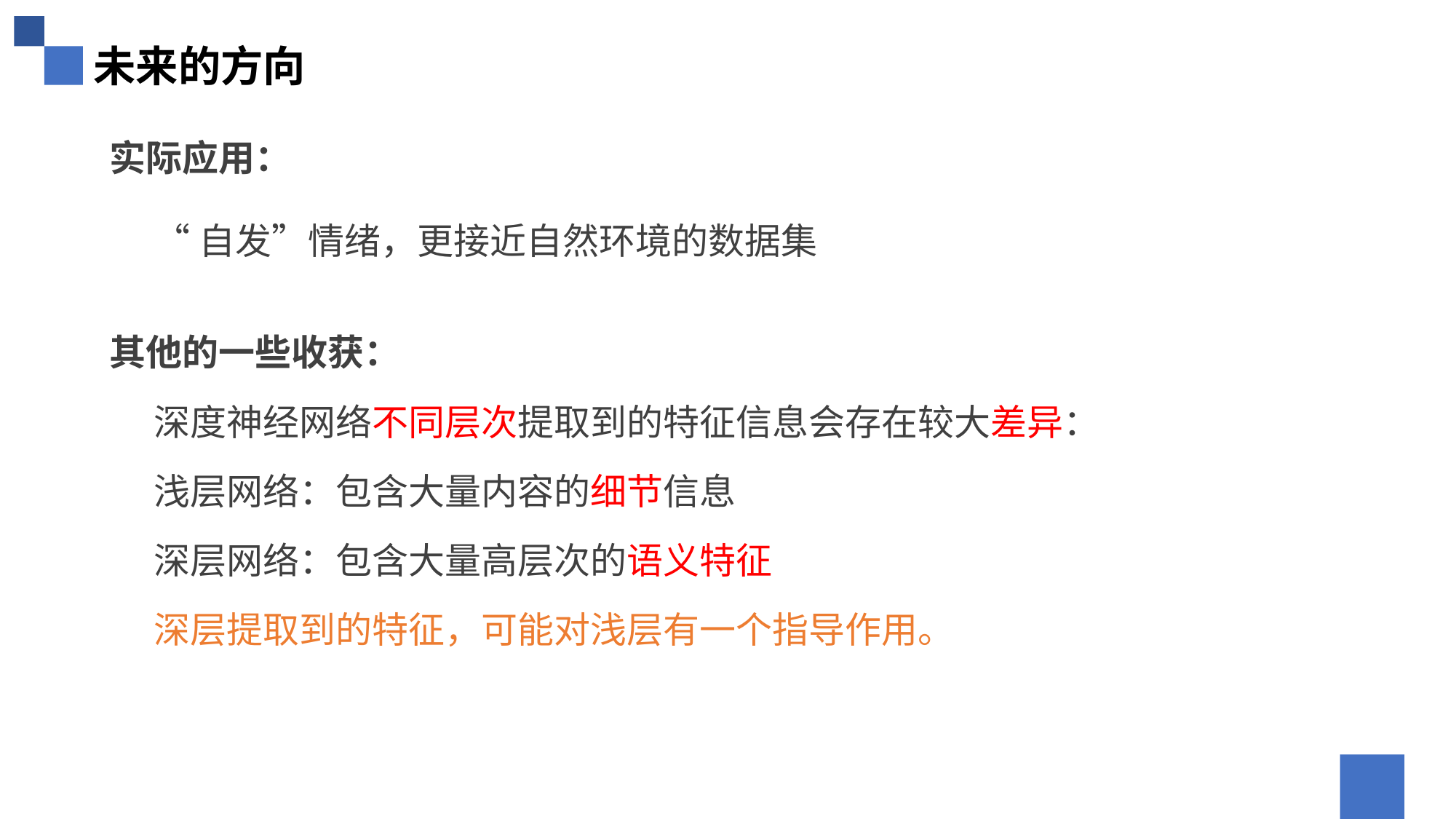

未来的方向
实际应用：
“自发”情绪，更接近自然环境的数据集
其他的一些收获：
深度神经网络不同层次提取到的特征信息会存在较大差异：
浅层网络：包含大量内容的细节信息
深层网络：包含大量高层次的语义特征
深层提取到的特征，可能对浅层有一个指导作用。